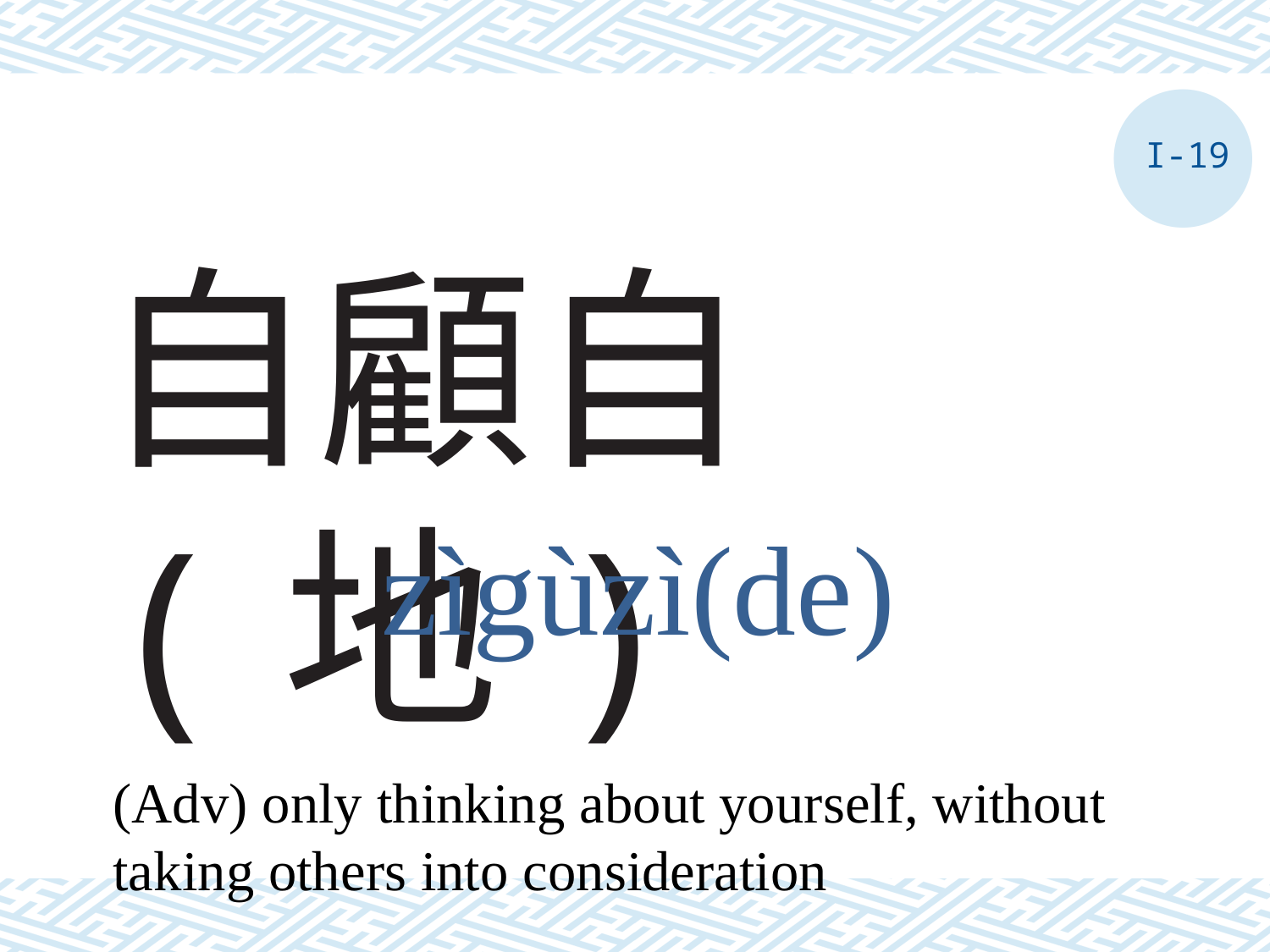

I-19

# 自顧自(地)
zìgùzì(de)
(Adv) only thinking about yourself, without taking others into consideration